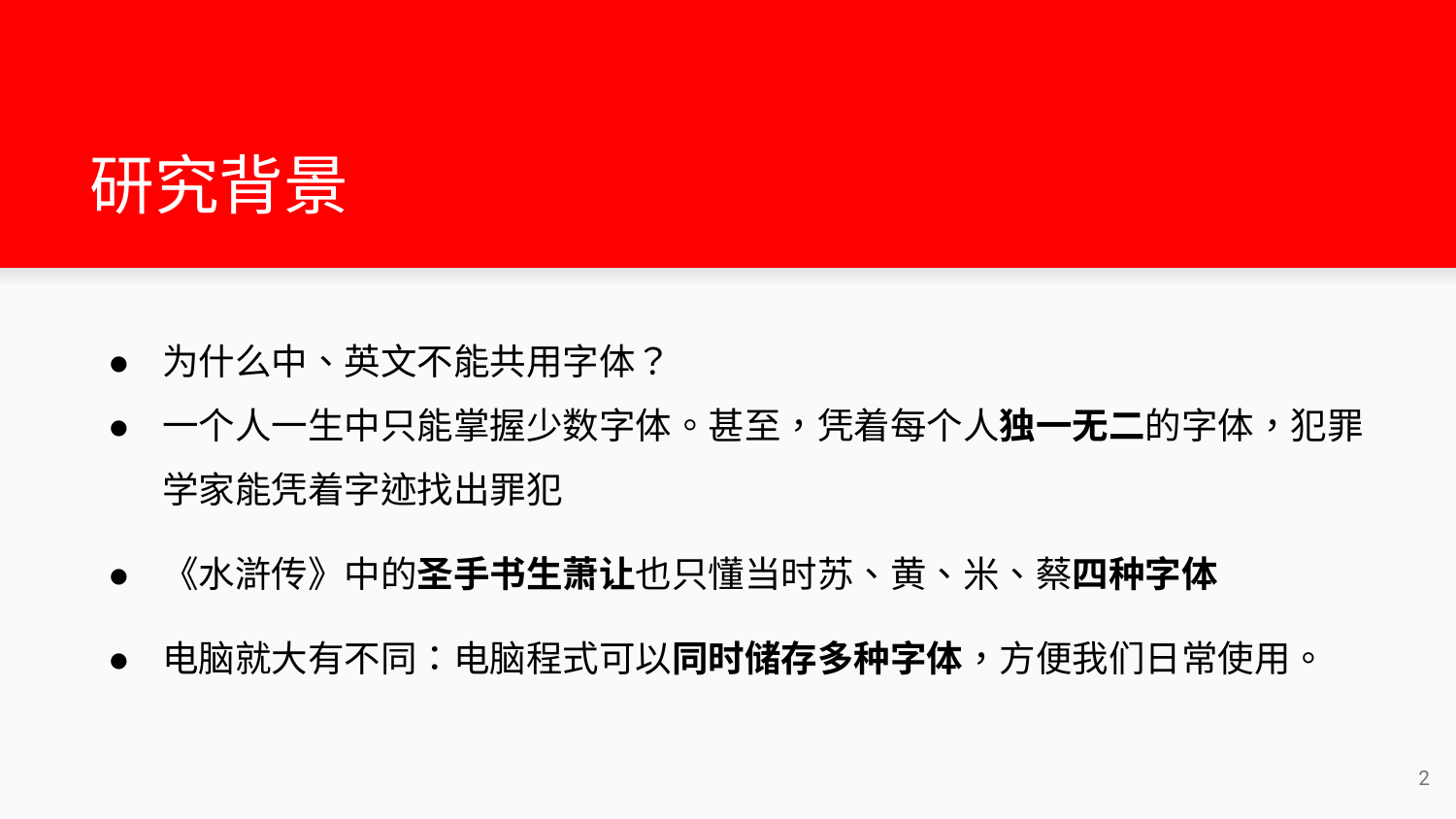

# 研究背景
为什么中、英文不能共用字体？
一个人一生中只能掌握少数字体。甚至，凭着每个人独一无二的字体，犯罪学家能凭着字迹找出罪犯
《水滸传》中的圣手书生萧让也只懂当时苏、黄、米、蔡四种字体
电脑就大有不同：电脑程式可以同时储存多种字体，方便我们日常使用。

2